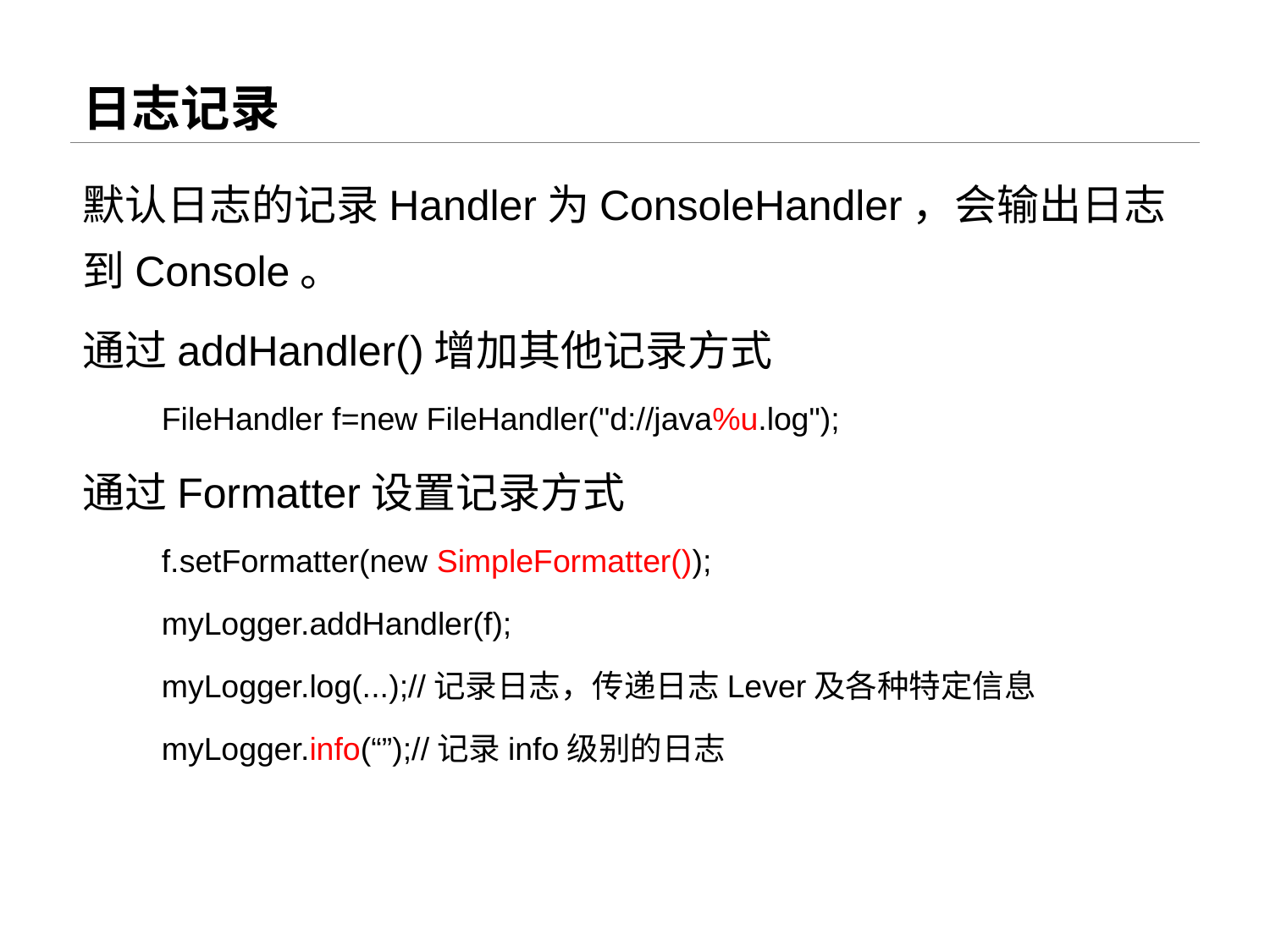

# 日志记录
默认日志的记录Handler为ConsoleHandler，会输出日志到Console。
通过addHandler()增加其他记录方式
FileHandler f=new FileHandler("d://java%u.log");
通过Formatter设置记录方式
f.setFormatter(new SimpleFormatter());
myLogger.addHandler(f);
myLogger.log(...);//记录日志，传递日志Lever及各种特定信息
myLogger.info(“”);//记录info级别的日志